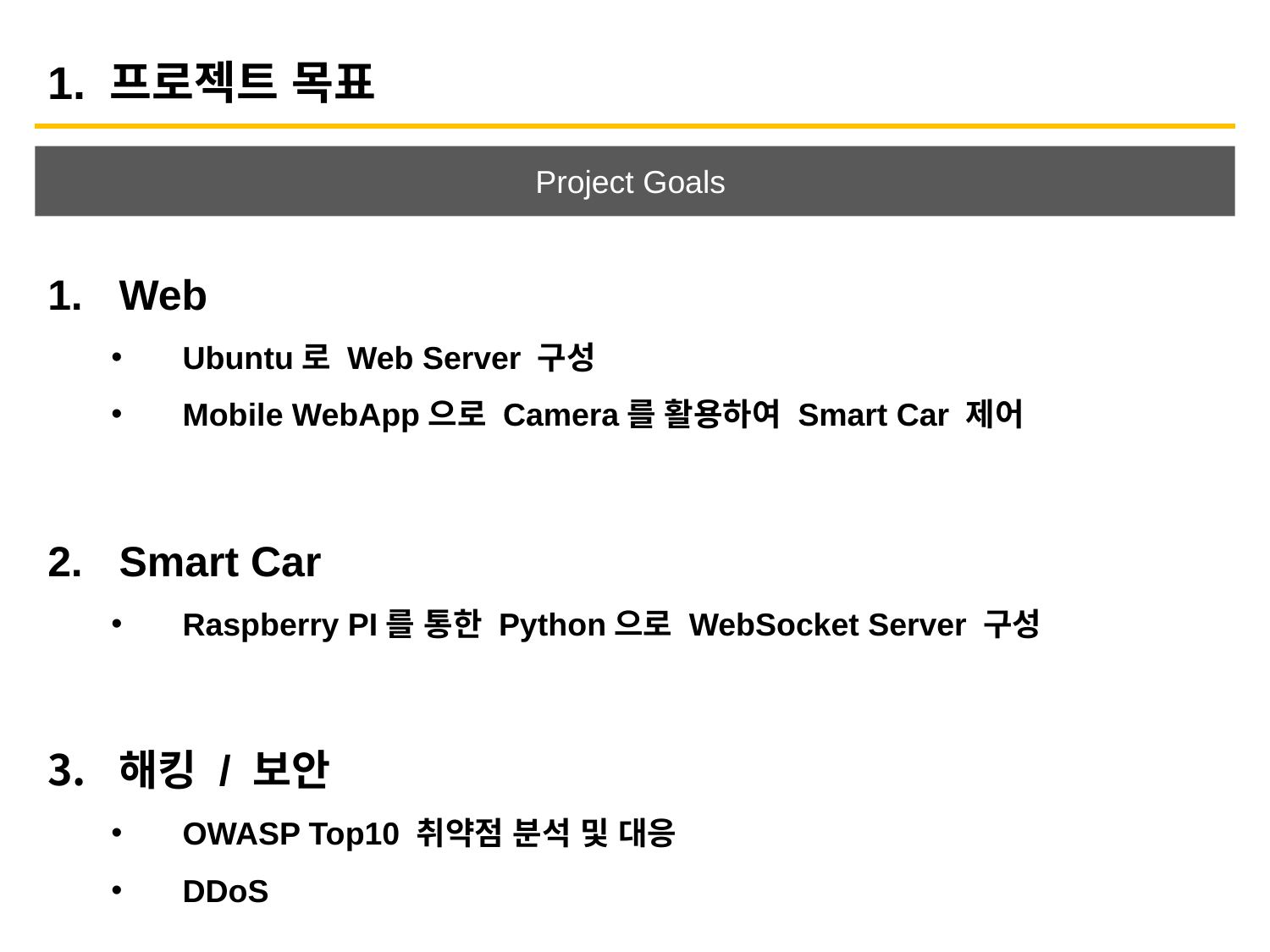

1. 프로젝트 목표
Project Goals
Web
Ubuntu로 Web Server 구성
Mobile WebApp으로 Camera를 활용하여 Smart Car 제어

Smart Car
Raspberry PI를 통한 Python으로 WebSocket Server 구성

해킹 / 보안
OWASP Top10 취약점 분석 및 대응
DDoS